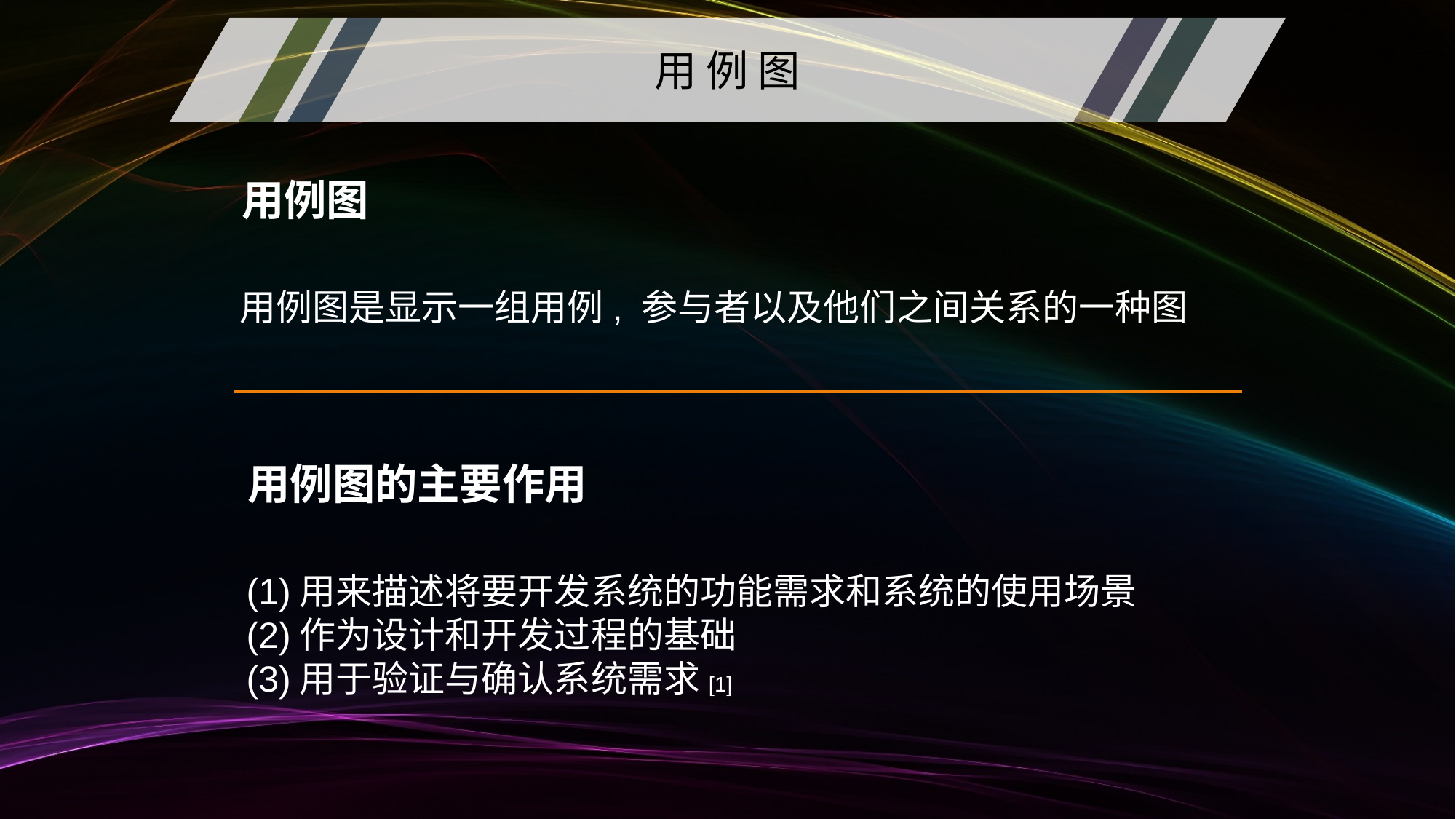

用 例 图
用例图
用例图是显示一组用例, 参与者以及他们之间关系的一种图
用例图的主要作用
(1)用来描述将要开发系统的功能需求和系统的使用场景
(2)作为设计和开发过程的基础
(3)用于验证与确认系统需求[1]

5